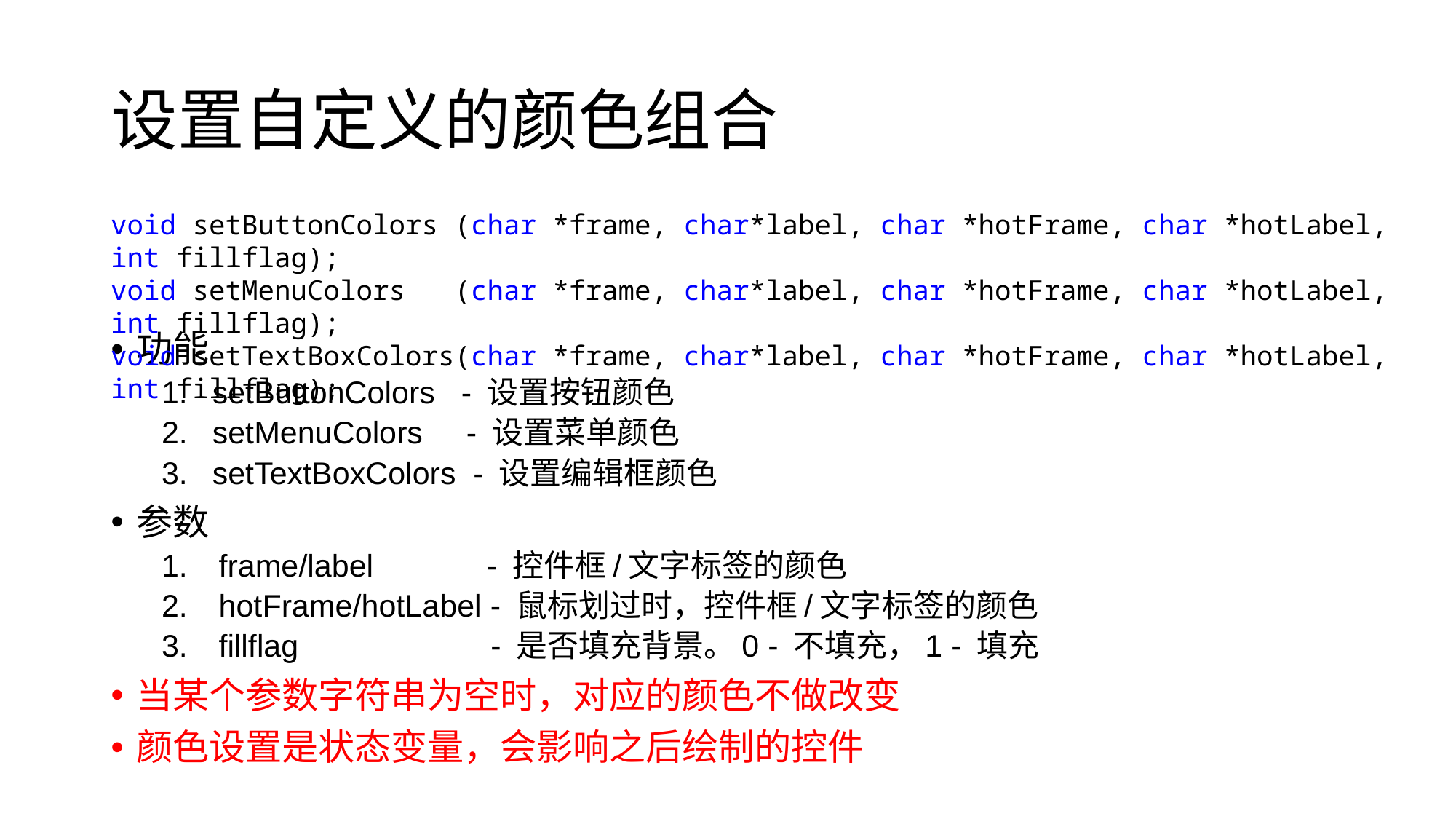

# 设置自定义的颜色组合
void setButtonColors (char *frame, char*label, char *hotFrame, char *hotLabel, int fillflag);
void setMenuColors   (char *frame, char*label, char *hotFrame, char *hotLabel, int fillflag);
void setTextBoxColors(char *frame, char*label, char *hotFrame, char *hotLabel, int fillflag);
功能
setButtonColors   - 设置按钮颜色
setMenuColors     - 设置菜单颜色
setTextBoxColors  - 设置编辑框颜色
参数
frame/label             - 控件框/文字标签的颜色
hotFrame/hotLabel - 鼠标划过时，控件框/文字标签的颜色
fillflag                      - 是否填充背景。0 - 不填充，1 - 填充
当某个参数字符串为空时，对应的颜色不做改变
颜色设置是状态变量，会影响之后绘制的控件